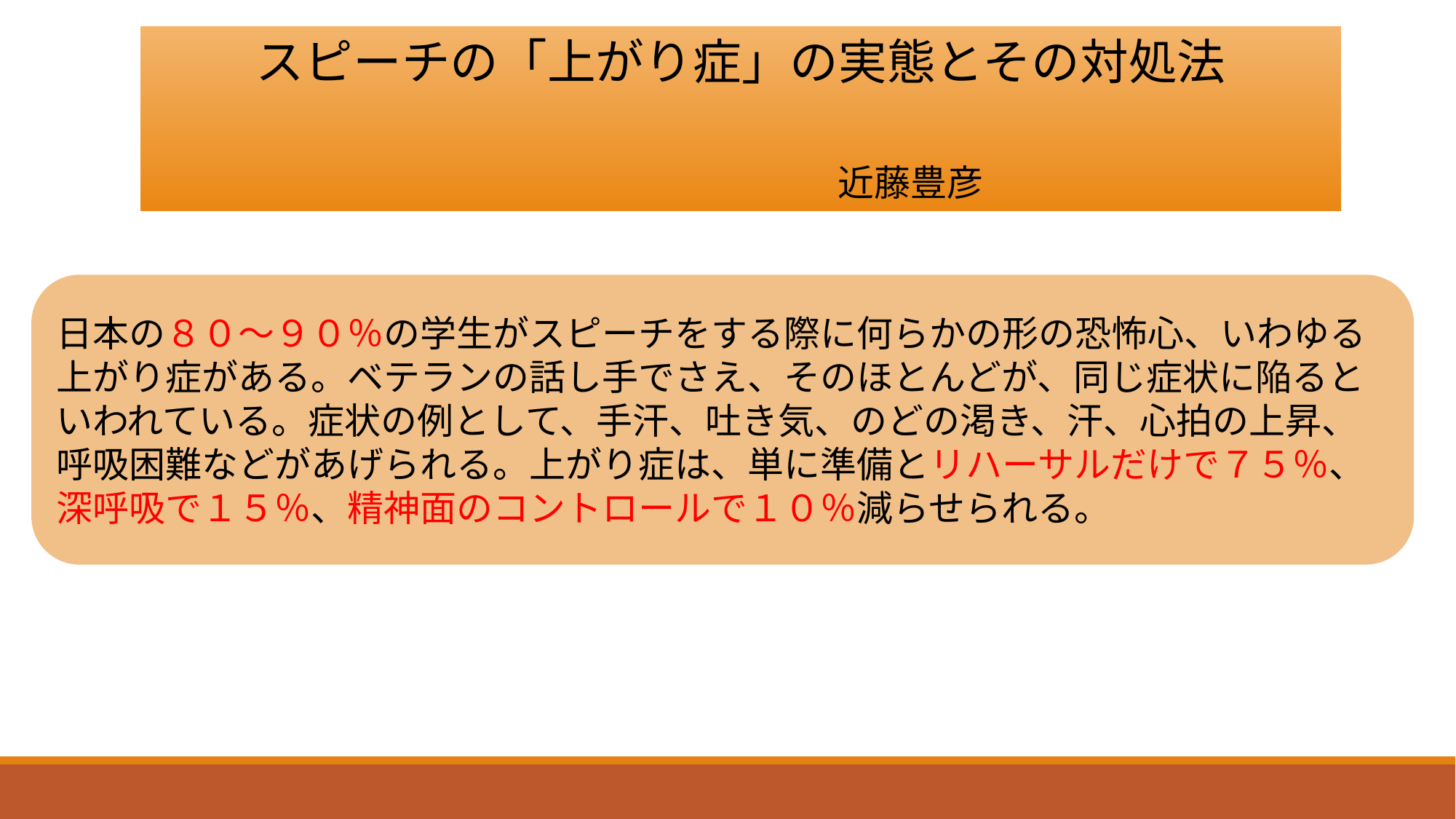

スピーチの「上がり症」の実態とその対処法
　　　　　　　　　　　　　　　　　　　　　　　　　　　　　　　近藤豊彦
日本の８０～９０％の学生がスピーチをする際に何らかの形の恐怖心、いわゆる上がり症がある。ベテランの話し手でさえ、そのほとんどが、同じ症状に陥るといわれている。症状の例として、手汗、吐き気、のどの渇き、汗、心拍の上昇、呼吸困難などがあげられる。上がり症は、単に準備とリハーサルだけで７５％、深呼吸で１５％、精神面のコントロールで１０％減らせられる。